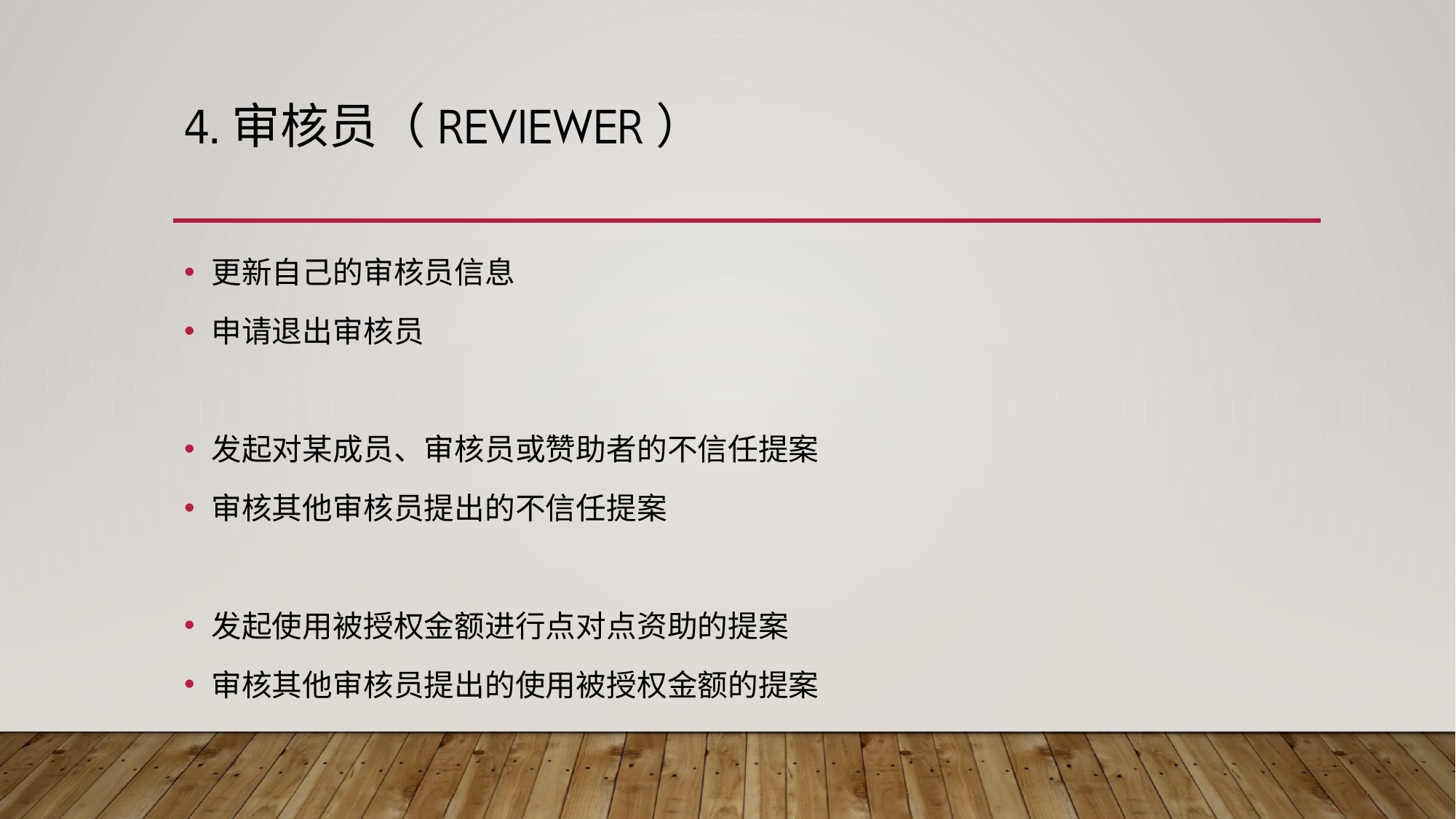

# 4.审核员（Reviewer）
更新自己的审核员信息
申请退出审核员

发起对某成员、审核员或赞助者的不信任提案
审核其他审核员提出的不信任提案

发起使用被授权金额进行点对点资助的提案
审核其他审核员提出的使用被授权金额的提案